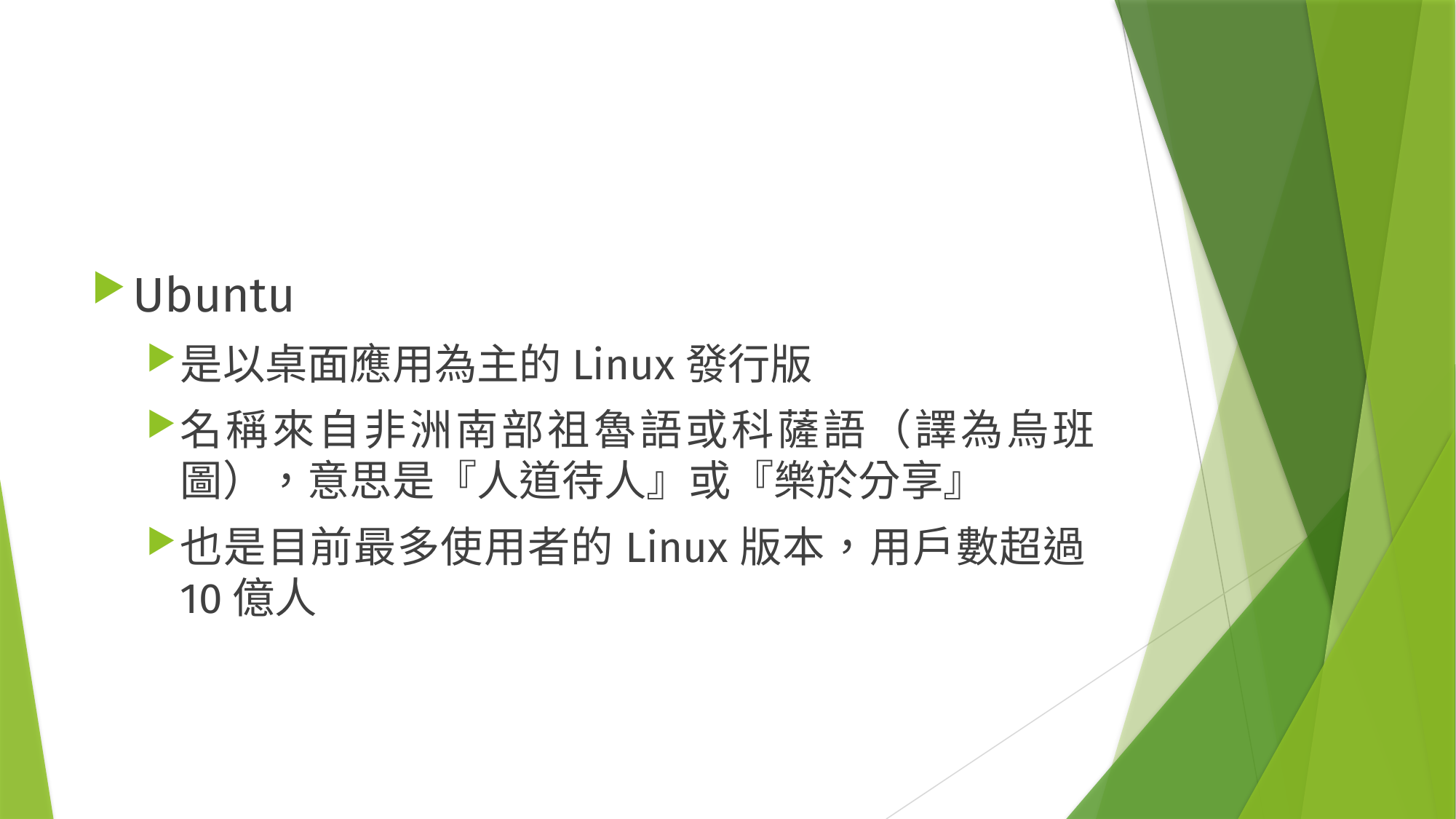

#
Ubuntu
是以桌面應用為主的Linux發行版
名稱來自非洲南部祖魯語或科薩語（譯為烏班圖），意思是『人道待人』或『樂於分享』
也是目前最多使用者的Linux版本，用戶數超過10億人